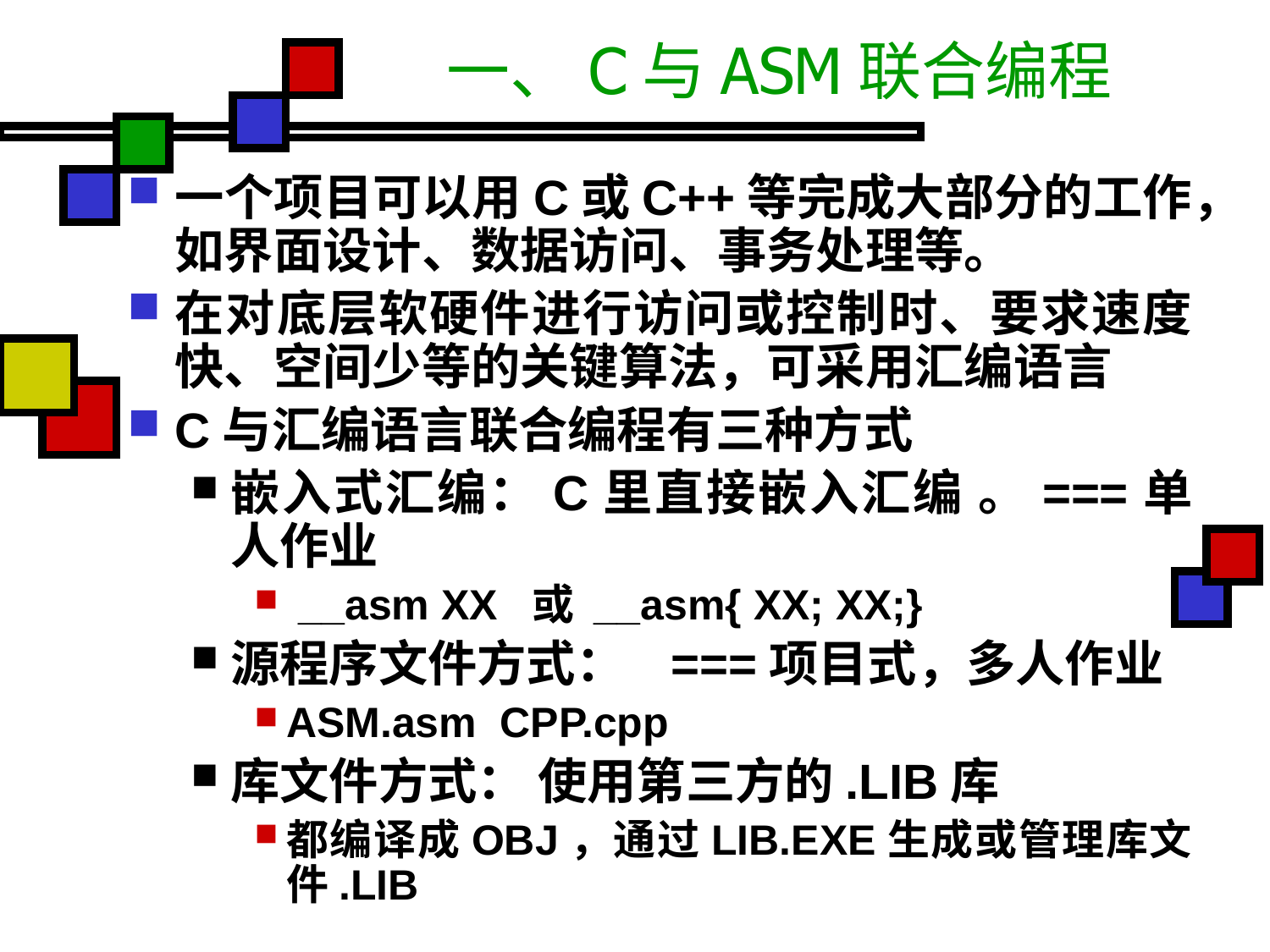

# 一、C与ASM联合编程
一个项目可以用C或C++等完成大部分的工作，如界面设计、数据访问、事务处理等。
在对底层软硬件进行访问或控制时、要求速度快、空间少等的关键算法，可采用汇编语言
C与汇编语言联合编程有三种方式
嵌入式汇编：C里直接嵌入汇编 。===单人作业
 __asm XX  或 __asm{ XX; XX;}
源程序文件方式：   ===项目式，多人作业
ASM.asm  CPP.cpp
库文件方式： 使用第三方的.LIB库
都编译成OBJ，通过LIB.EXE生成或管理库文件.LIB